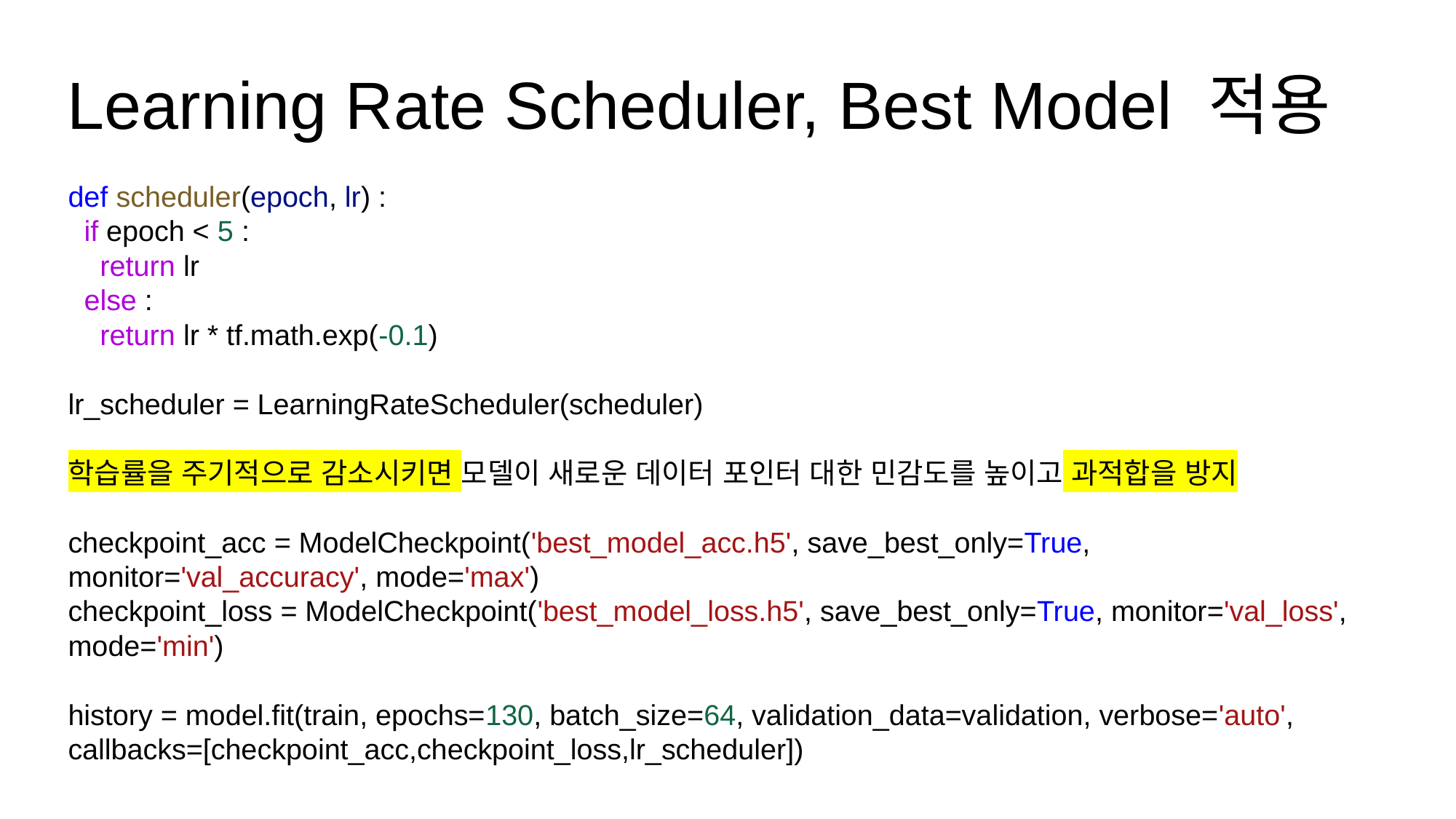

# Learning Rate Scheduler, Best Model 적용
def scheduler(epoch, lr) :
  if epoch < 5 :
    return lr
  else :
    return lr * tf.math.exp(-0.1)

lr_scheduler = LearningRateScheduler(scheduler)

학습률을 주기적으로 감소시키면 모델이 새로운 데이터 포인터 대한 민감도를 높이고 과적합을 방지

checkpoint_acc = ModelCheckpoint('best_model_acc.h5', save_best_only=True, monitor='val_accuracy', mode='max')
checkpoint_loss = ModelCheckpoint('best_model_loss.h5', save_best_only=True, monitor='val_loss', mode='min')

history = model.fit(train, epochs=130, batch_size=64, validation_data=validation, verbose='auto',
callbacks=[checkpoint_acc,checkpoint_loss,lr_scheduler])